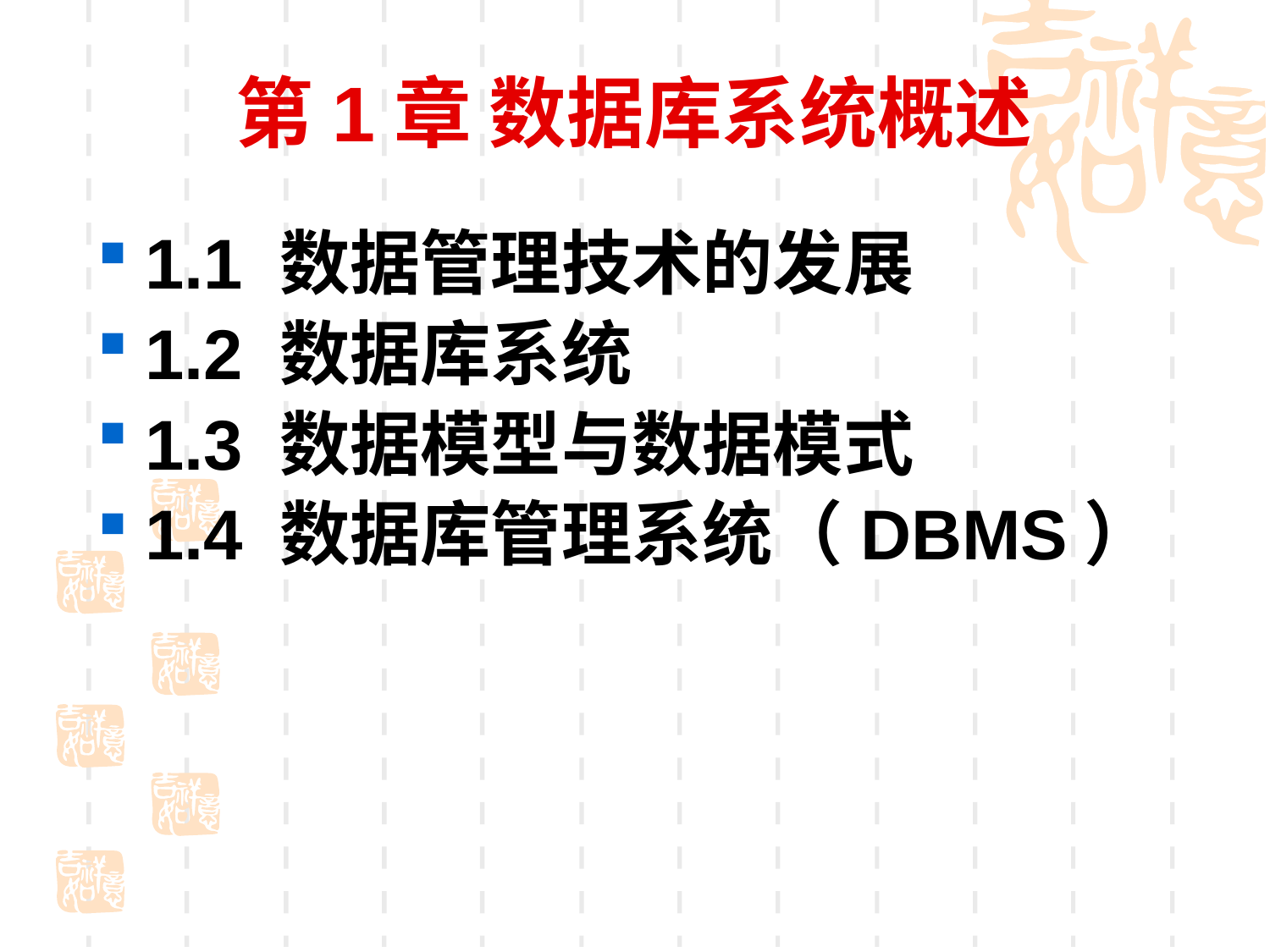

# 第1章 数据库系统概述
1.1 数据管理技术的发展
1.2 数据库系统
1.3 数据模型与数据模式
1.4 数据库管理系统（DBMS）